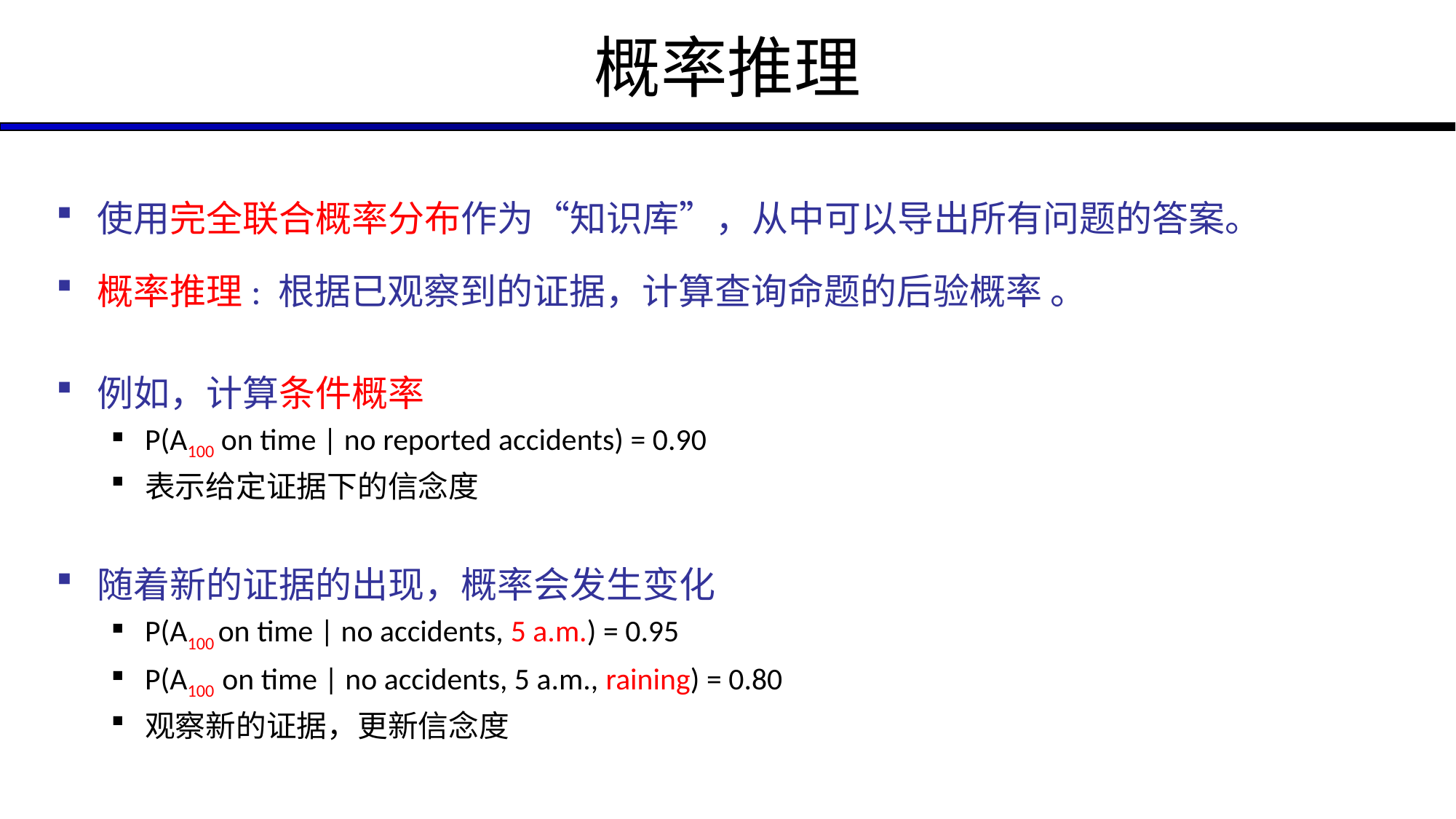

# 概率推理
使用完全联合概率分布作为“知识库”，从中可以导出所有问题的答案。
概率推理: 根据已观察到的证据，计算查询命题的后验概率 。

例如，计算条件概率
P(A100 on time | no reported accidents) = 0.90
表示给定证据下的信念度

随着新的证据的出现，概率会发生变化
P(A100 on time | no accidents, 5 a.m.) = 0.95
P(A100  on time | no accidents, 5 a.m., raining) = 0.80
观察新的证据，更新信念度